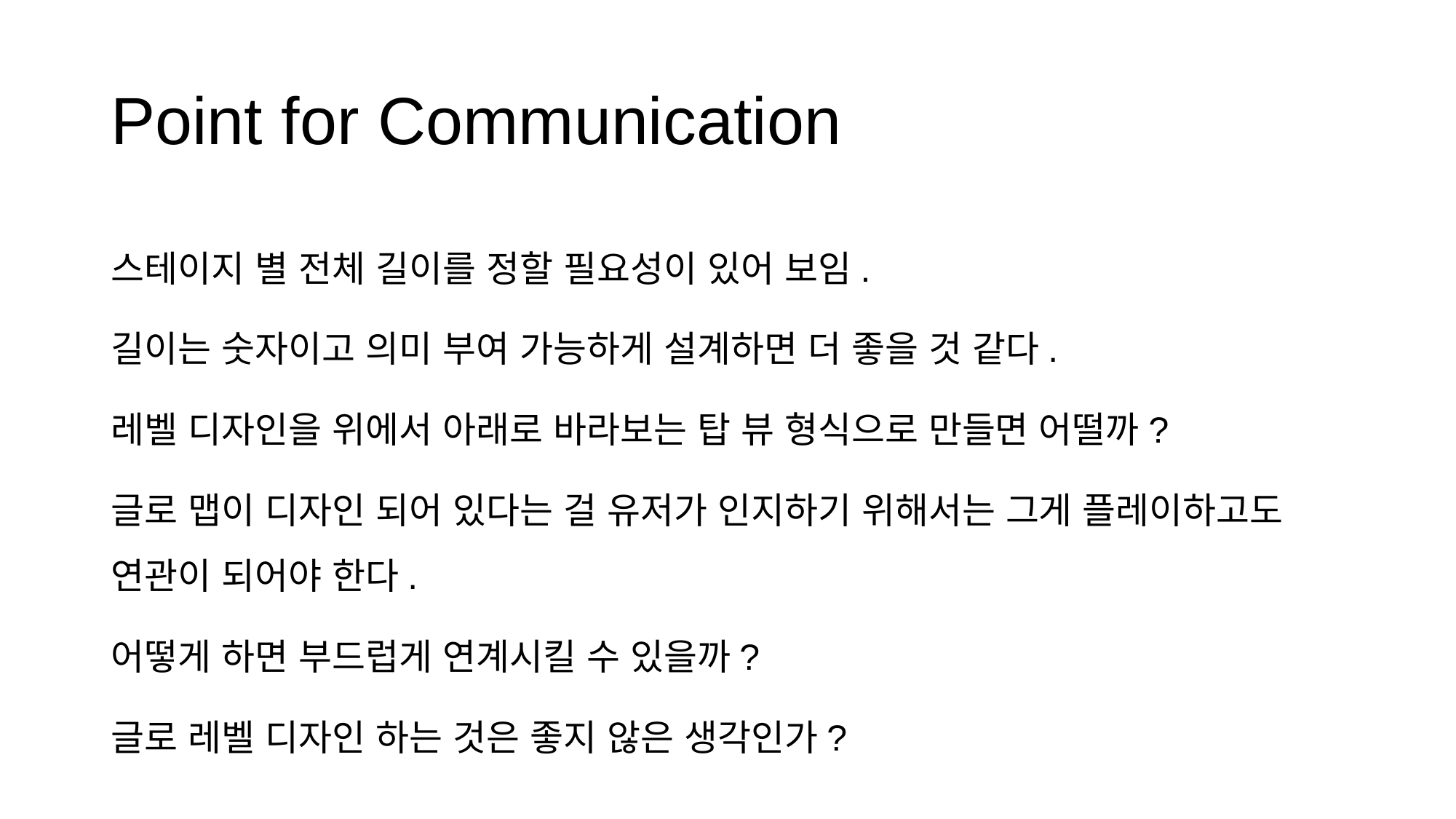

# Point for Communication
스테이지 별 전체 길이를 정할 필요성이 있어 보임.
길이는 숫자이고 의미 부여 가능하게 설계하면 더 좋을 것 같다.
레벨 디자인을 위에서 아래로 바라보는 탑 뷰 형식으로 만들면 어떨까?
글로 맵이 디자인 되어 있다는 걸 유저가 인지하기 위해서는 그게 플레이하고도 연관이 되어야 한다.
어떻게 하면 부드럽게 연계시킬 수 있을까?
글로 레벨 디자인 하는 것은 좋지 않은 생각인가?